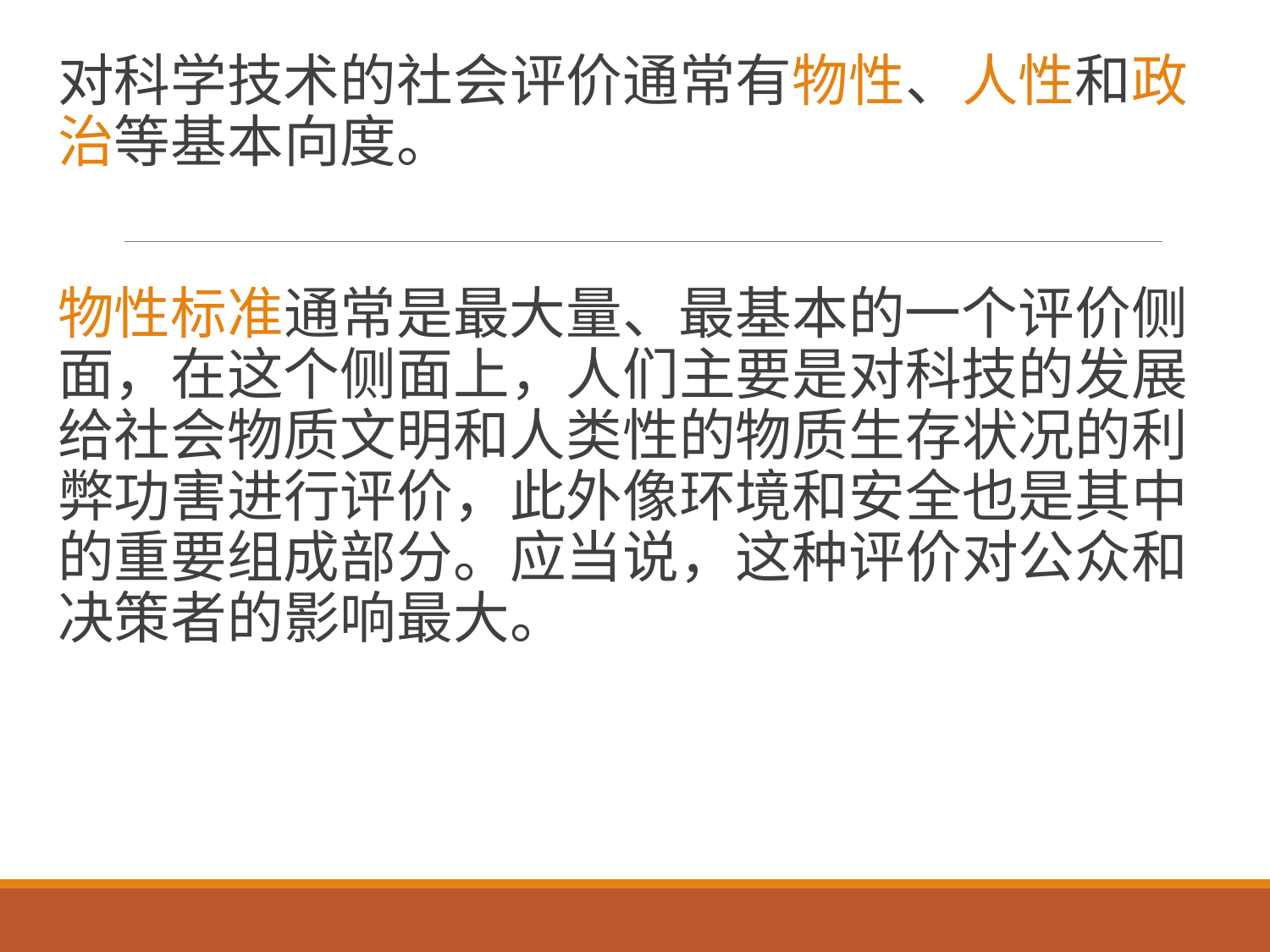

对科学技术的社会评价通常有物性、人性和政治等基本向度。

物性标准通常是最大量、最基本的一个评价侧面，在这个侧面上，人们主要是对科技的发展给社会物质文明和人类性的物质生存状况的利弊功害进行评价，此外像环境和安全也是其中的重要组成部分。应当说，这种评价对公众和决策者的影响最大。